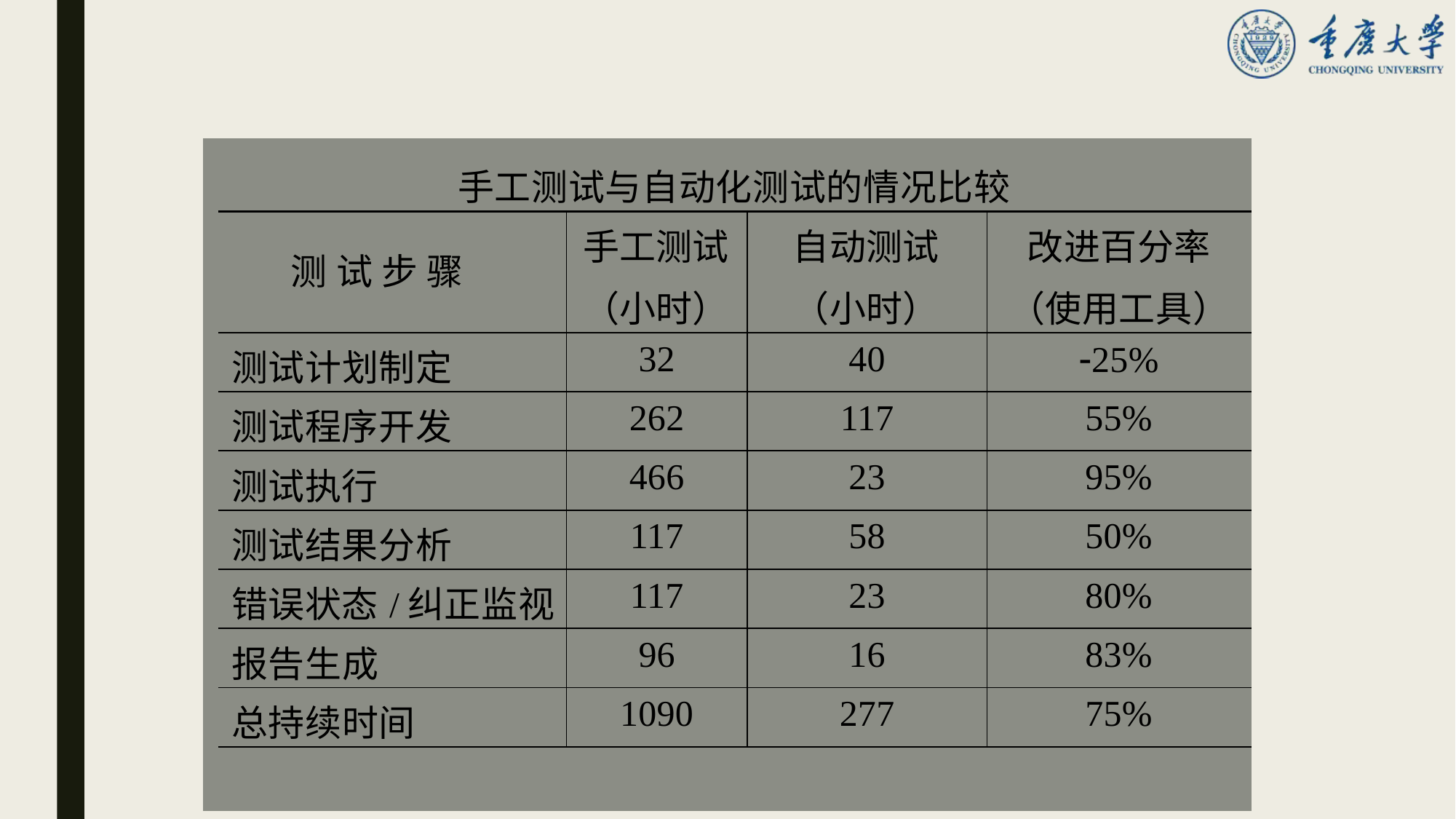

|  | 手工测试与自动化测试的情况比较 |  |  |  |
| --- | --- | --- | --- | --- |
|  | 测 试 步 骤 | 手工测试 （小时） | 自动测试 （小时） | 改进百分率 （使用工具） |
|  | 测试计划制定 | 32 | 40 | −25% |
|  | 测试程序开发 | 262 | 117 | 55% |
|  | 测试执行 | 466 | 23 | 95% |
|  | 测试结果分析 | 117 | 58 | 50% |
|  | 错误状态/纠正监视 | 117 | 23 | 80% |
|  | 报告生成 | 96 | 16 | 83% |
|  | 总持续时间 | 1090 | 277 | 75% |
|  |  |  |  |  |